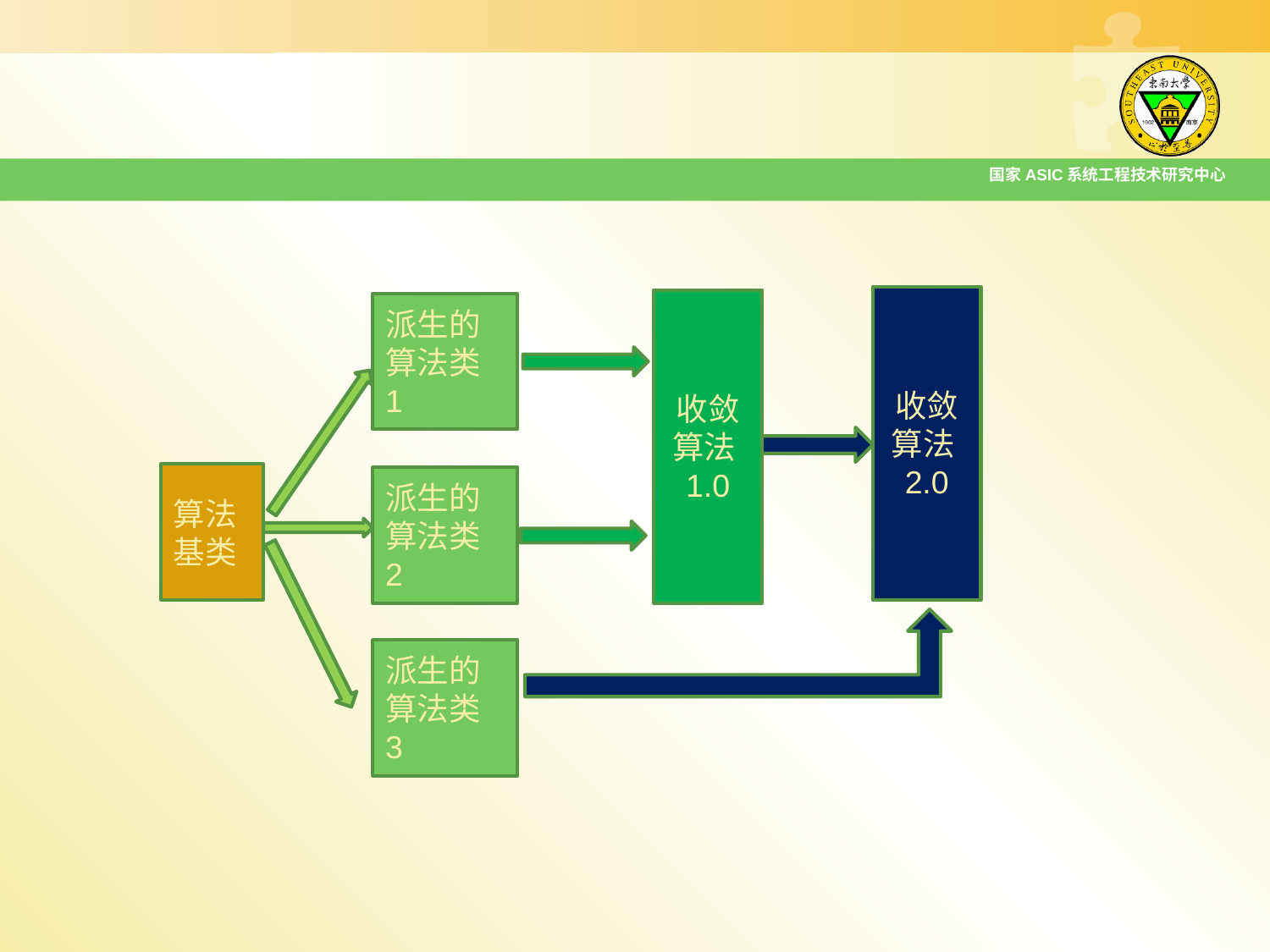

国家ASIC系统工程技术研究中心
收敛算法2.0
收敛算法1.0
派生的算法类1

算法基类
派生的算法类2

派生的算法类3